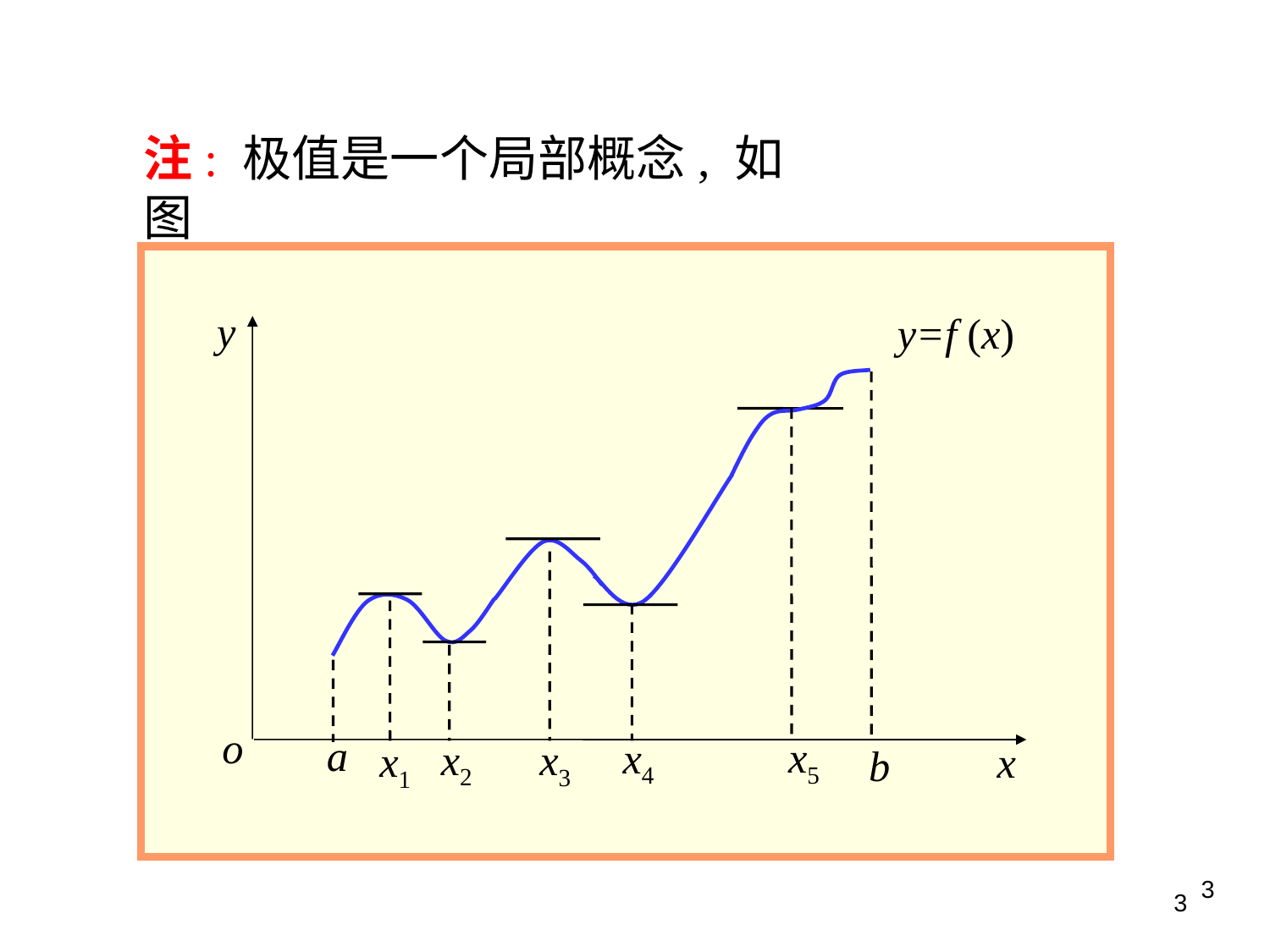

注: 极值是一个局部概念, 如图

y
y=f (x)

o
a
x5
x4
x2
x3
x1
x
b

3
3